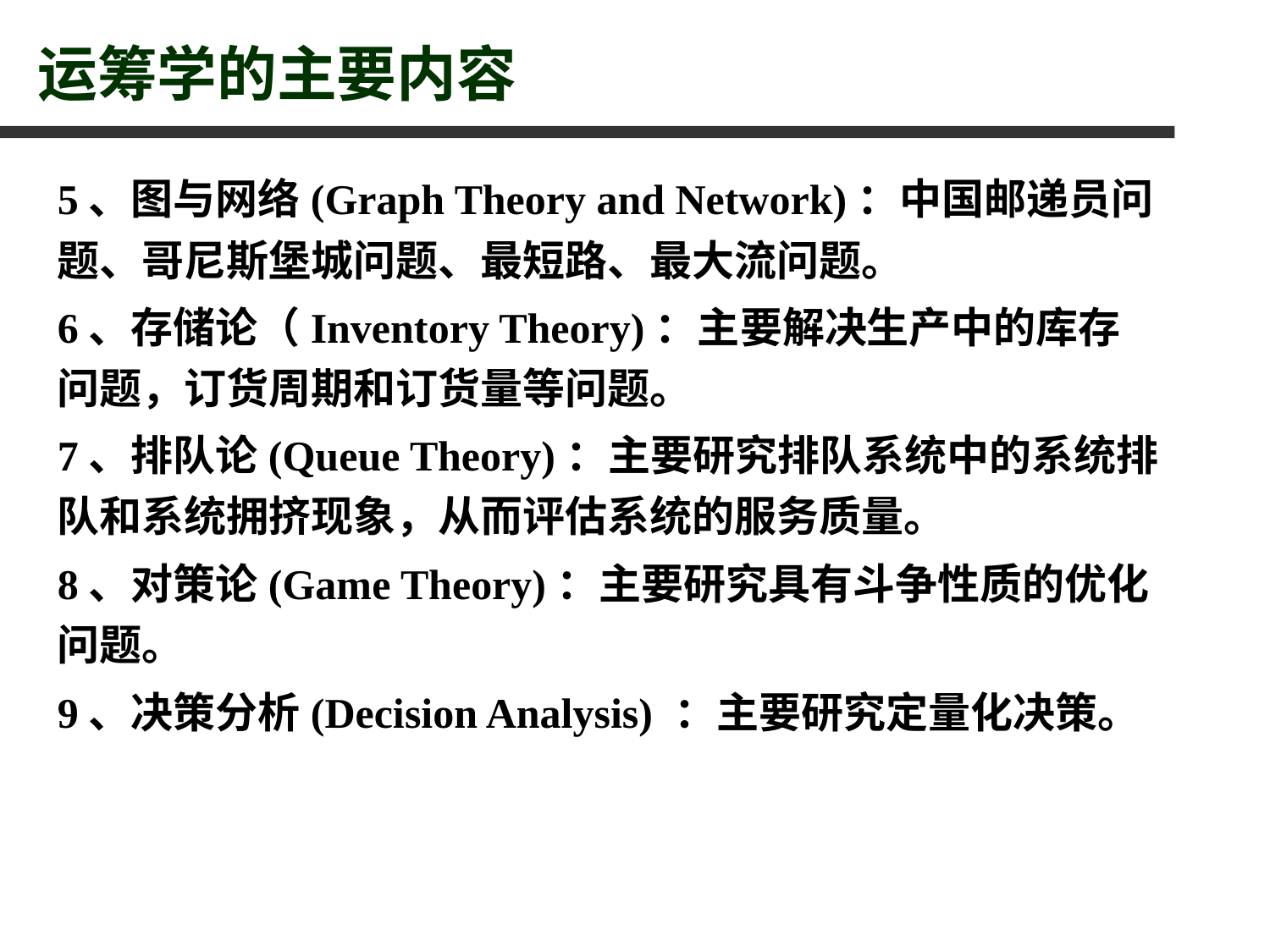

# 运筹学的主要内容
5、图与网络(Graph Theory and Network)：中国邮递员问题、哥尼斯堡城问题、最短路、最大流问题。
6、存储论（Inventory Theory)：主要解决生产中的库存问题，订货周期和订货量等问题。
7、排队论(Queue Theory)：主要研究排队系统中的系统排队和系统拥挤现象，从而评估系统的服务质量。
8、对策论(Game Theory)：主要研究具有斗争性质的优化问题。
9、决策分析(Decision Analysis) ：主要研究定量化决策。